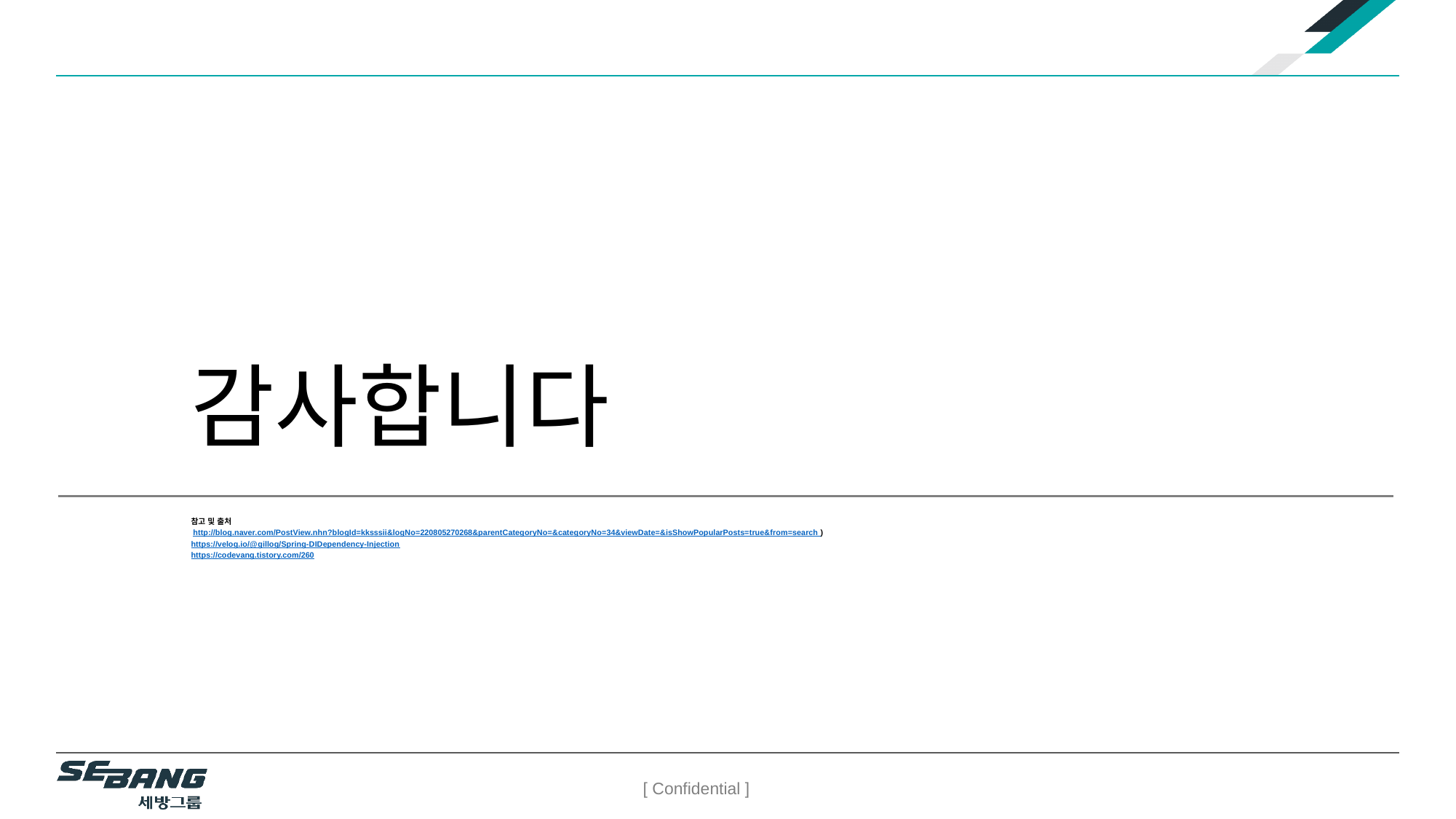

감사합니다
참고 및 출처
 http://blog.naver.com/PostView.nhn?blogId=kksssii&logNo=220805270268&parentCategoryNo=&categoryNo=34&viewDate=&isShowPopularPosts=true&from=search)
https://velog.io/@gillog/Spring-DIDependency-Injection
https://codevang.tistory.com/260